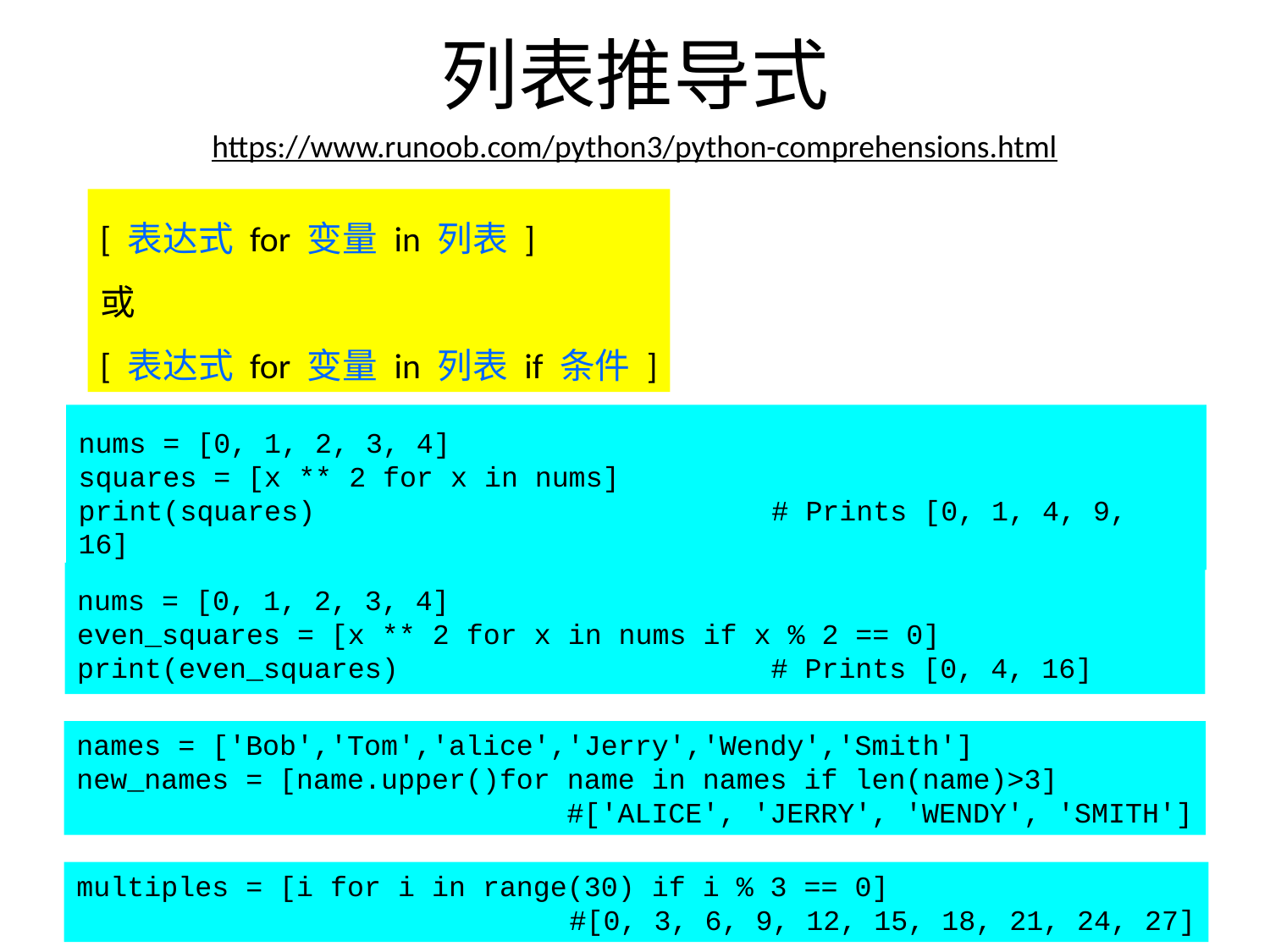

# 列表推导式
https://www.runoob.com/python3/python-comprehensions.html
[ 表达式 for 变量 in 列表 ]
或
[ 表达式 for 变量 in 列表 if 条件 ]
nums = [0, 1, 2, 3, 4]
squares = [x ** 2 for x in nums]
print(squares)                           # Prints [0, 1, 4, 9, 16]
nums = [0, 1, 2, 3, 4]
even_squares = [x ** 2 for x in nums if x % 2 == 0]
print(even_squares)                      # Prints [0, 4, 16]
names = ['Bob','Tom','alice','Jerry','Wendy','Smith']
new_names = [name.upper()for name in names if len(name)>3]
#['ALICE', 'JERRY', 'WENDY', 'SMITH']
multiples = [i for i in range(30) if i % 3 == 0]
#[0, 3, 6, 9, 12, 15, 18, 21, 24, 27]
50